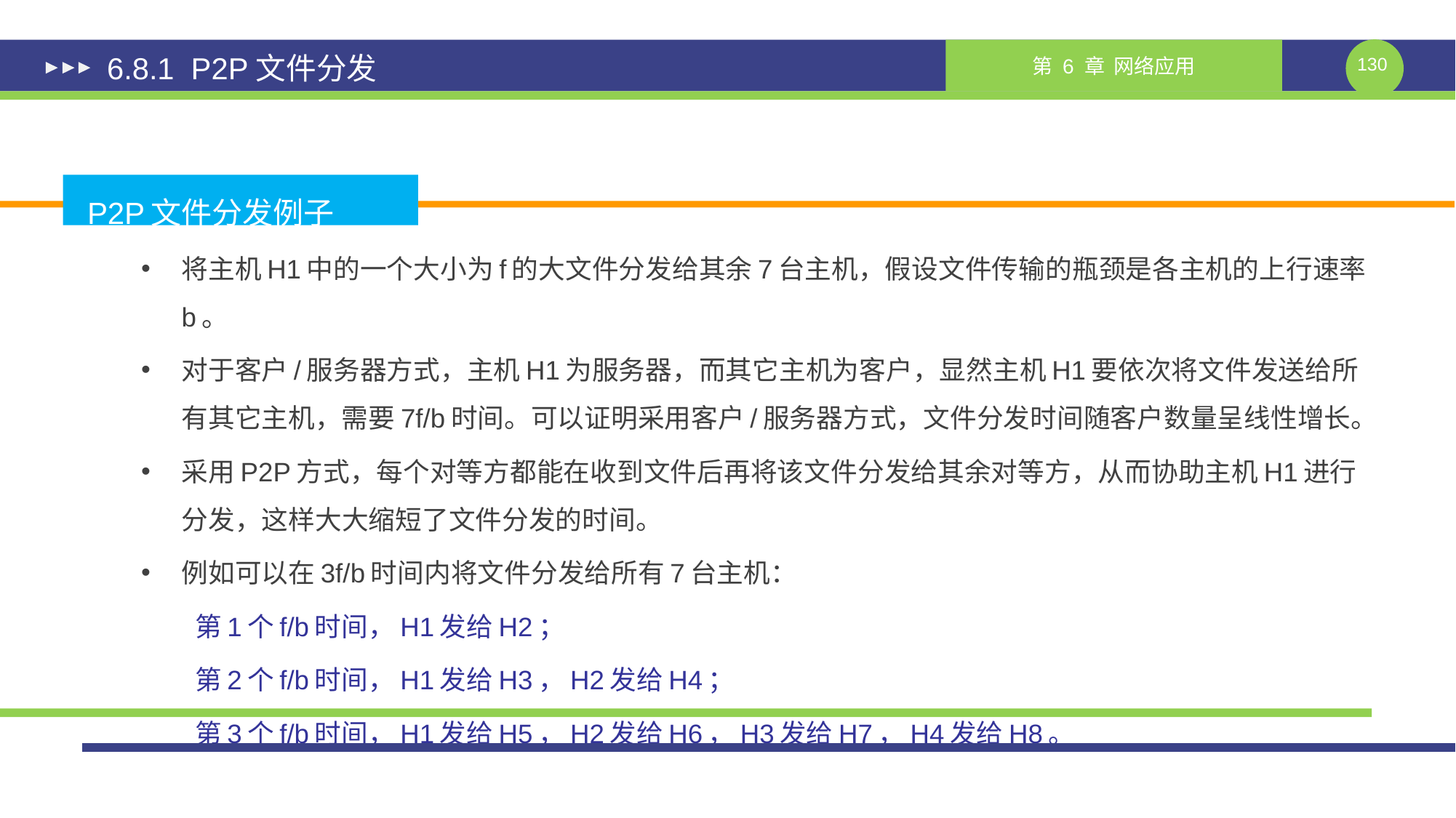

# 6.8.1  P2P文件分发
P2P文件分发例子
将主机H1中的一个大小为f的大文件分发给其余7台主机，假设文件传输的瓶颈是各主机的上行速率b。
对于客户/服务器方式，主机H1为服务器，而其它主机为客户，显然主机H1要依次将文件发送给所有其它主机，需要7f/b时间。可以证明采用客户/服务器方式，文件分发时间随客户数量呈线性增长。
采用P2P方式，每个对等方都能在收到文件后再将该文件分发给其余对等方，从而协助主机H1进行分发，这样大大缩短了文件分发的时间。
例如可以在3f/b时间内将文件分发给所有7台主机：
第1个f/b时间，H1发给H2；
第2个f/b时间，H1发给H3，H2发给H4；
第3个f/b时间，H1发给H5，H2发给H6，H3发给H7，H4发给H8。

课件制作人：谢钧  谢希仁